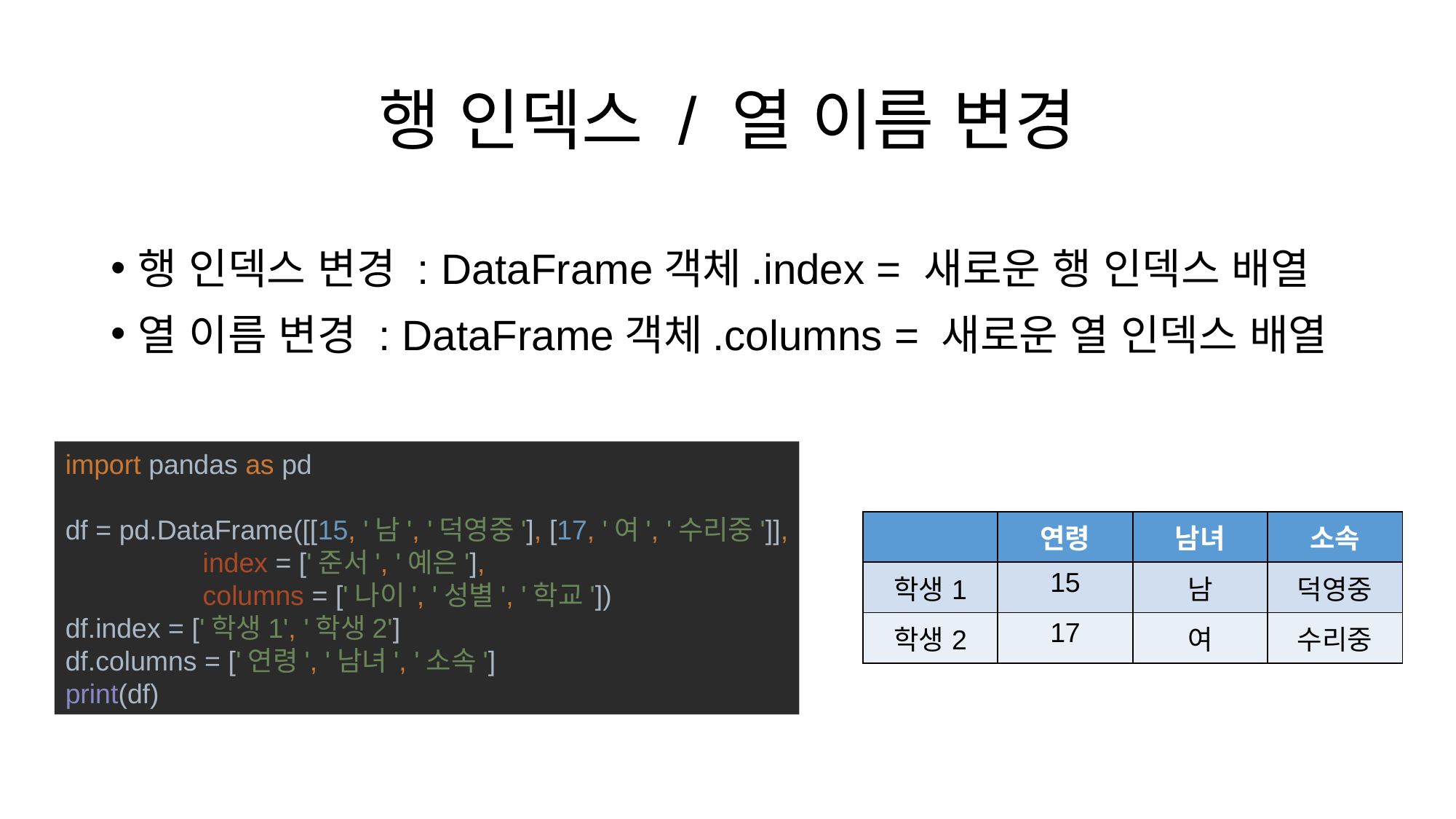

# 행 인덱스 / 열 이름 변경
행 인덱스 변경 : DataFrame객체.index = 새로운 행 인덱스 배열
열 이름 변경 : DataFrame객체.columns = 새로운 열 인덱스 배열
import pandas as pd
df = pd.DataFrame([[15, '남', '덕영중'], [17, '여', '수리중']],
                  index = ['준서', '예은'],
                  columns = ['나이', '성별', '학교'])
df.index = ['학생1', '학생2']
df.columns = ['연령', '남녀', '소속']
print(df)
|  | 연령 | 남녀 | 소속 |
| --- | --- | --- | --- |
| 학생1 | 15 | 남 | 덕영중 |
| 학생2 | 17 | 여 | 수리중 |